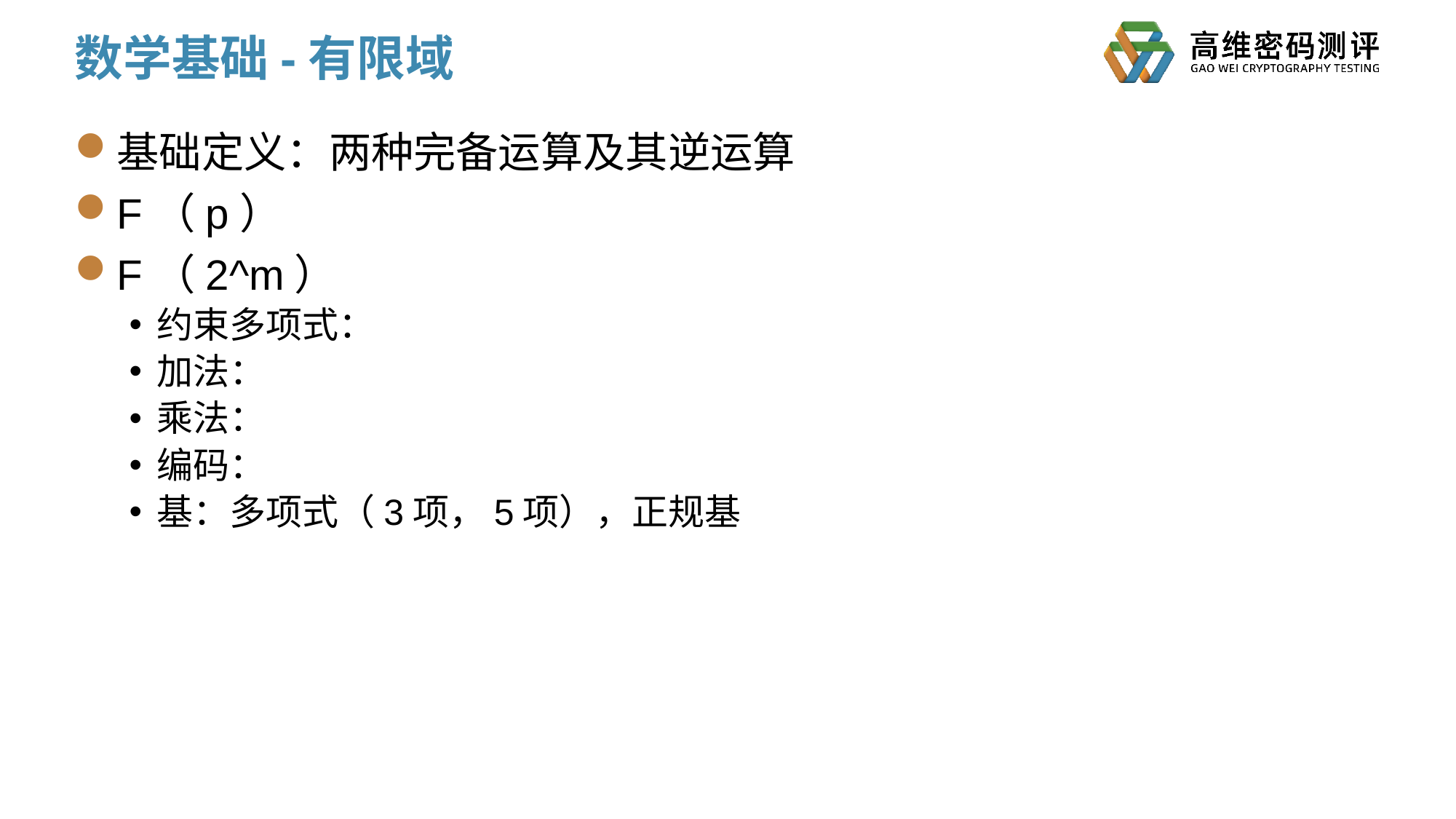

# 数学基础-有限域
基础定义：两种完备运算及其逆运算
F（p）
F（2^m）
约束多项式：
加法：
乘法：
编码：
基：多项式（3项，5项），正规基